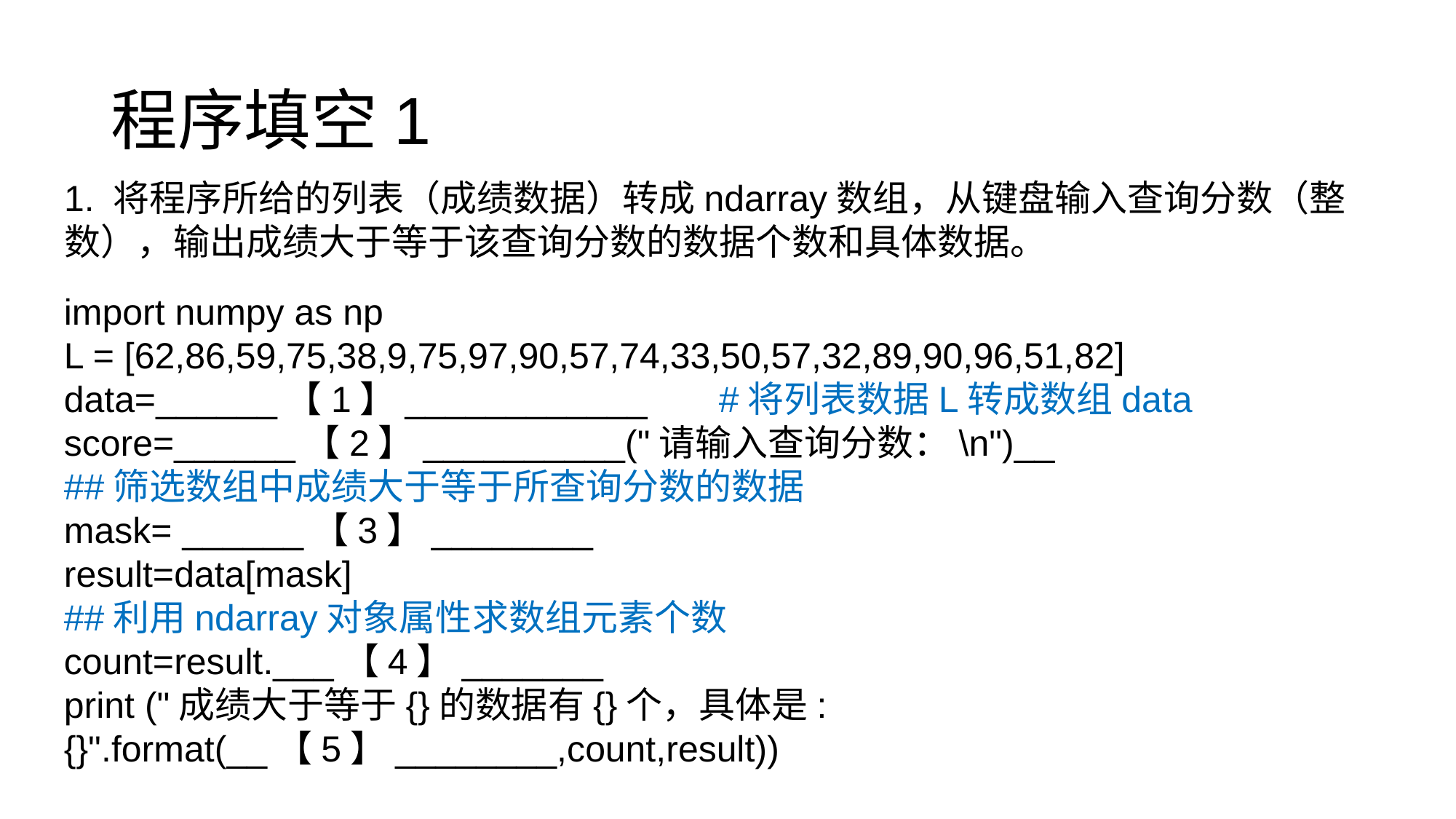

# 程序填空1
1. 将程序所给的列表（成绩数据）转成ndarray数组，从键盘输入查询分数（整数），输出成绩大于等于该查询分数的数据个数和具体数据。
import numpy as np
L = [62,86,59,75,38,9,75,97,90,57,74,33,50,57,32,89,90,96,51,82]
data=______【1】____________ 	#将列表数据L转成数组data
score=______【2】__________("请输入查询分数：\n")__
##筛选数组中成绩大于等于所查询分数的数据
mask= ______【3】________
result=data[mask]
##利用ndarray对象属性求数组元素个数
count=result.___【4】_______
print ("成绩大于等于{}的数据有{}个，具体是:{}".format(__【5】________,count,result))